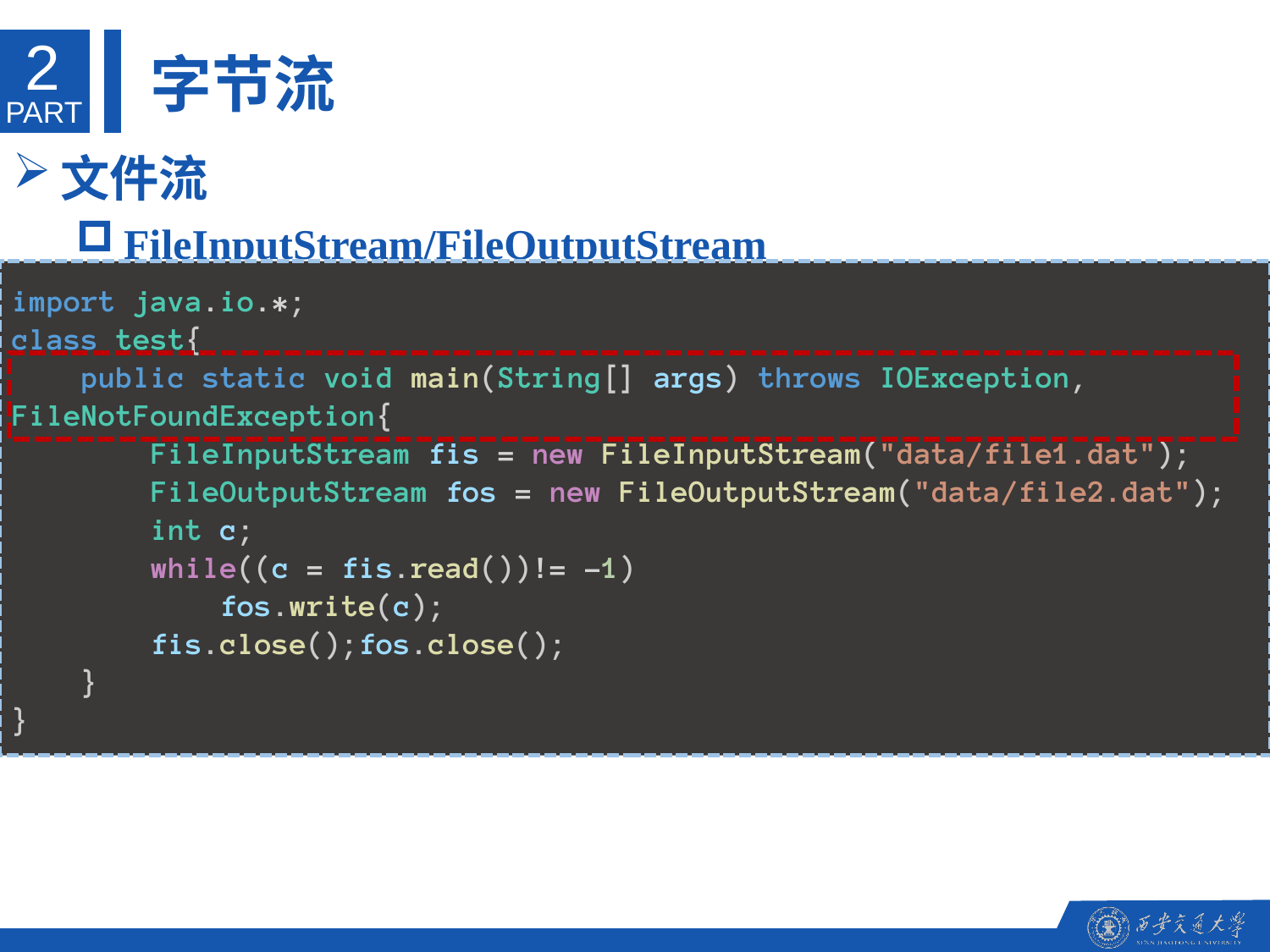

2
字节流
PART
文件流
FileInputStream/FileOutputStream

import java.io.*;
class test{
    public static void main(String[] args) throws IOException, FileNotFoundException{
        FileInputStream fis = new FileInputStream("data/file1.dat");
        FileOutputStream fos = new FileOutputStream("data/file2.dat");
        int c;
        while((c = fis.read())!= -1)
            fos.write(c);
        fis.close();fos.close();
    }
}